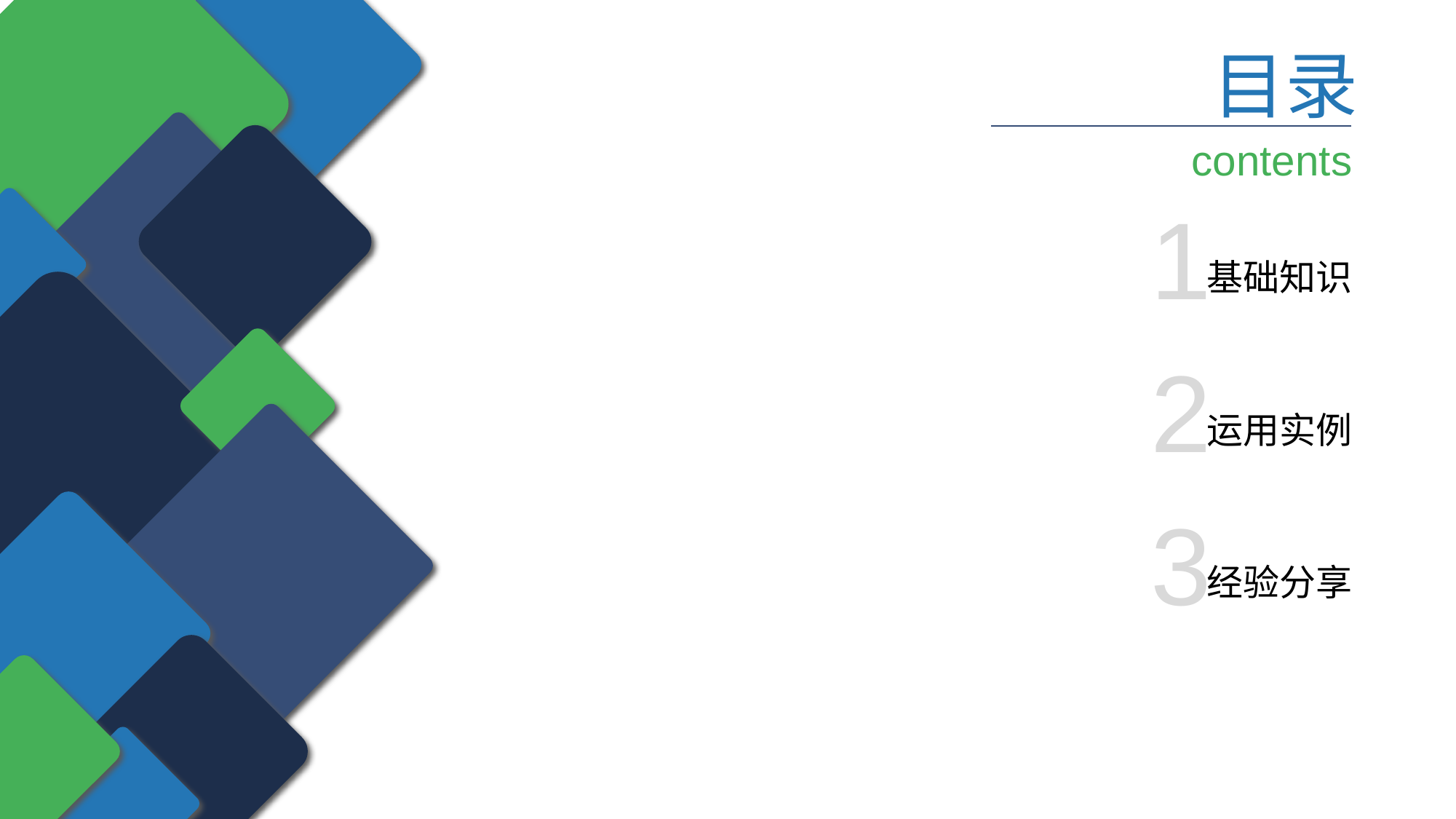

目录
contents

1

基础知识

2

运用实例

3

经验分享